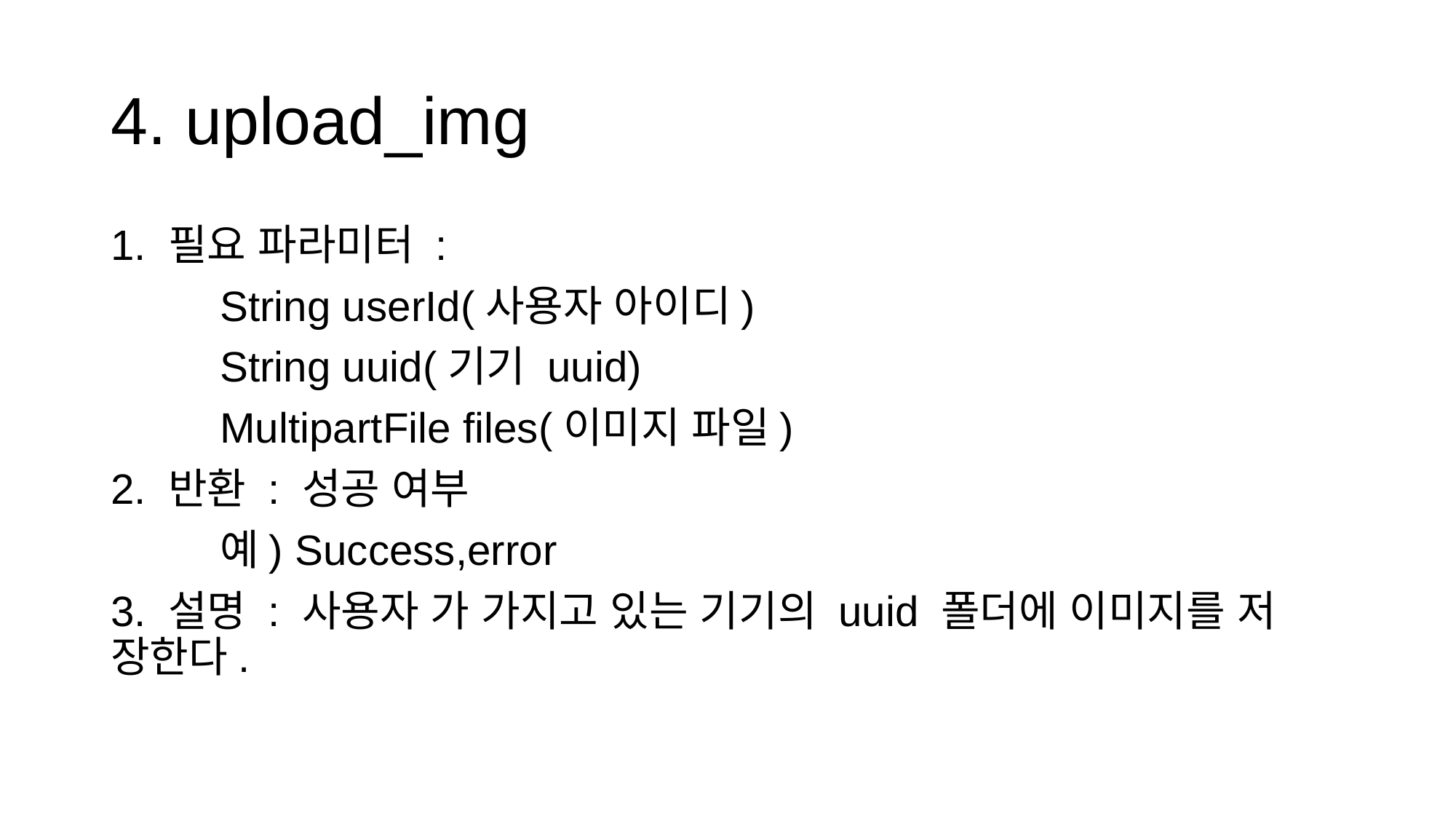

# 4. upload_img
1. 필요 파라미터 :
	String userId(사용자 아이디)
	String uuid(기기 uuid)
	MultipartFile files(이미지 파일)
2. 반환 : 성공 여부
	예) Success,error
3. 설명 : 사용자 가 가지고 있는 기기의 uuid 폴더에 이미지를 저	장한다.